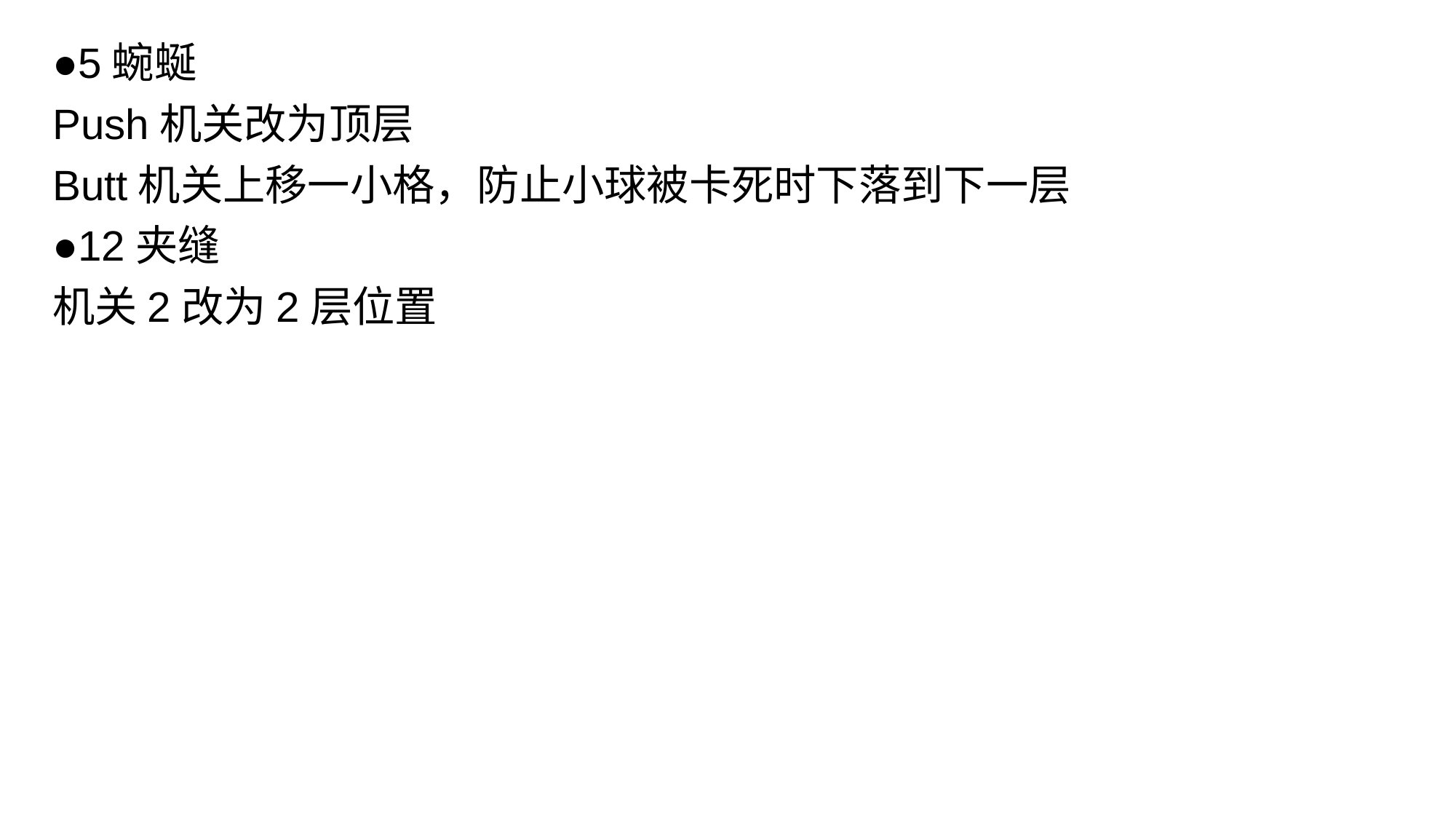

●5蜿蜒
Push机关改为顶层
Butt机关上移一小格，防止小球被卡死时下落到下一层
●12夹缝
机关2改为2层位置